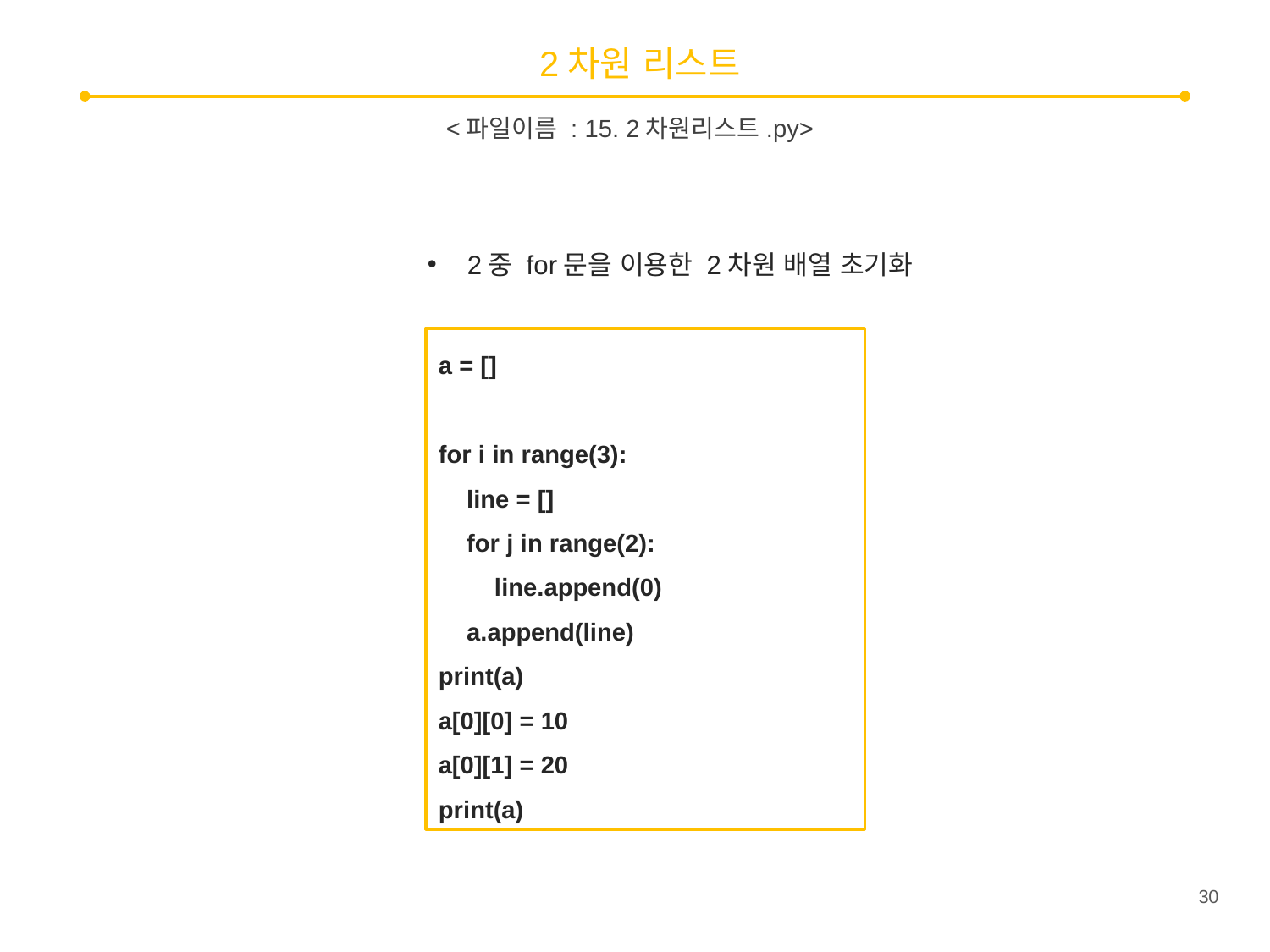

# 2차원 리스트
<파일이름 : 15. 2차원리스트.py>
2중 for문을 이용한 2차원 배열 초기화
a = []

for i in range(3):
    line = []
    for j in range(2):
        line.append(0)
    a.append(line)
print(a)
a[0][0] = 10
a[0][1] = 20
print(a)